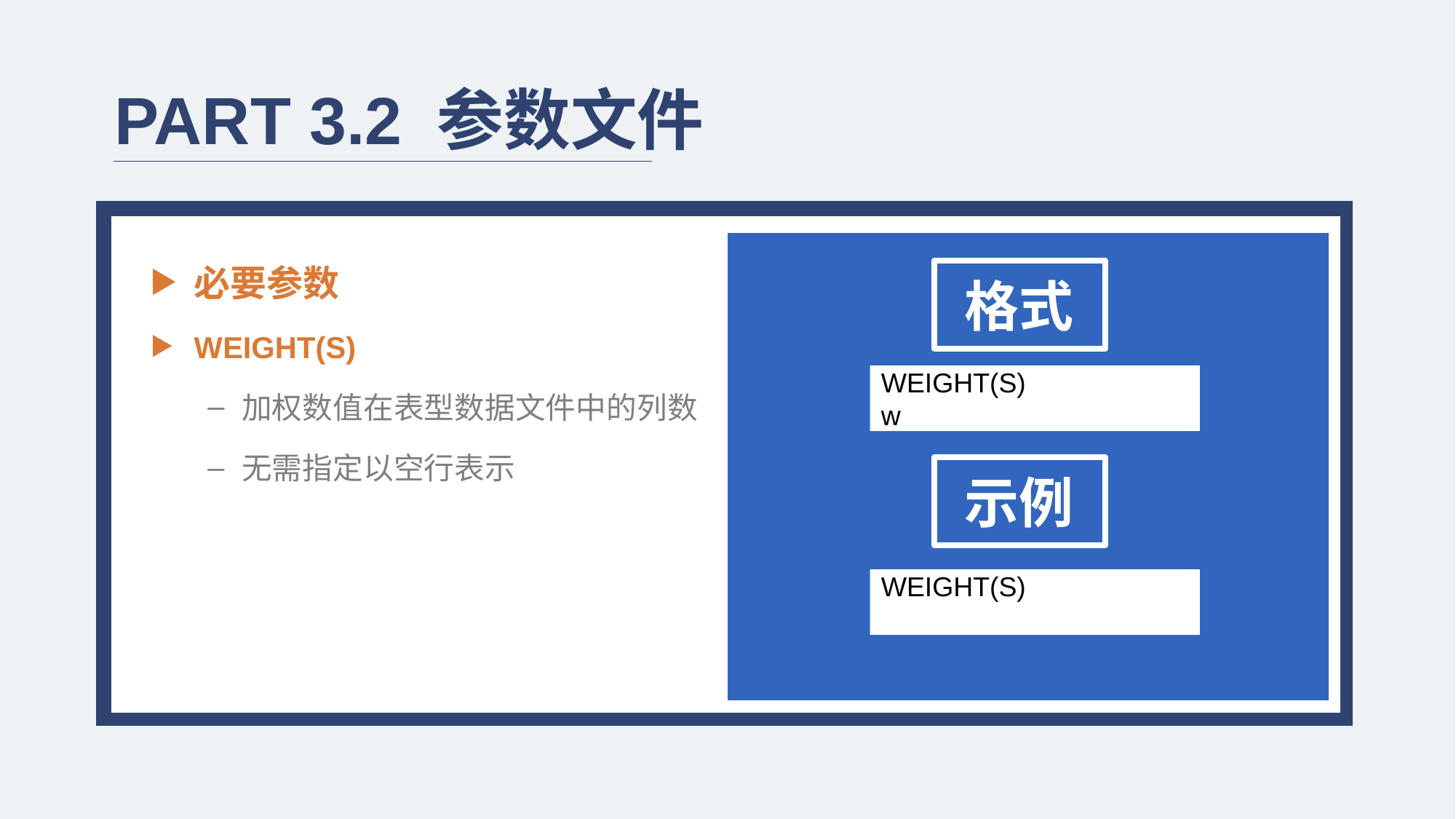

PART 3.2 参数文件

必要参数
WEIGHT(S)
加权数值在表型数据文件中的列数
无需指定以空行表示

格式
WEIGHT(S)
w

示例
WEIGHT(S)